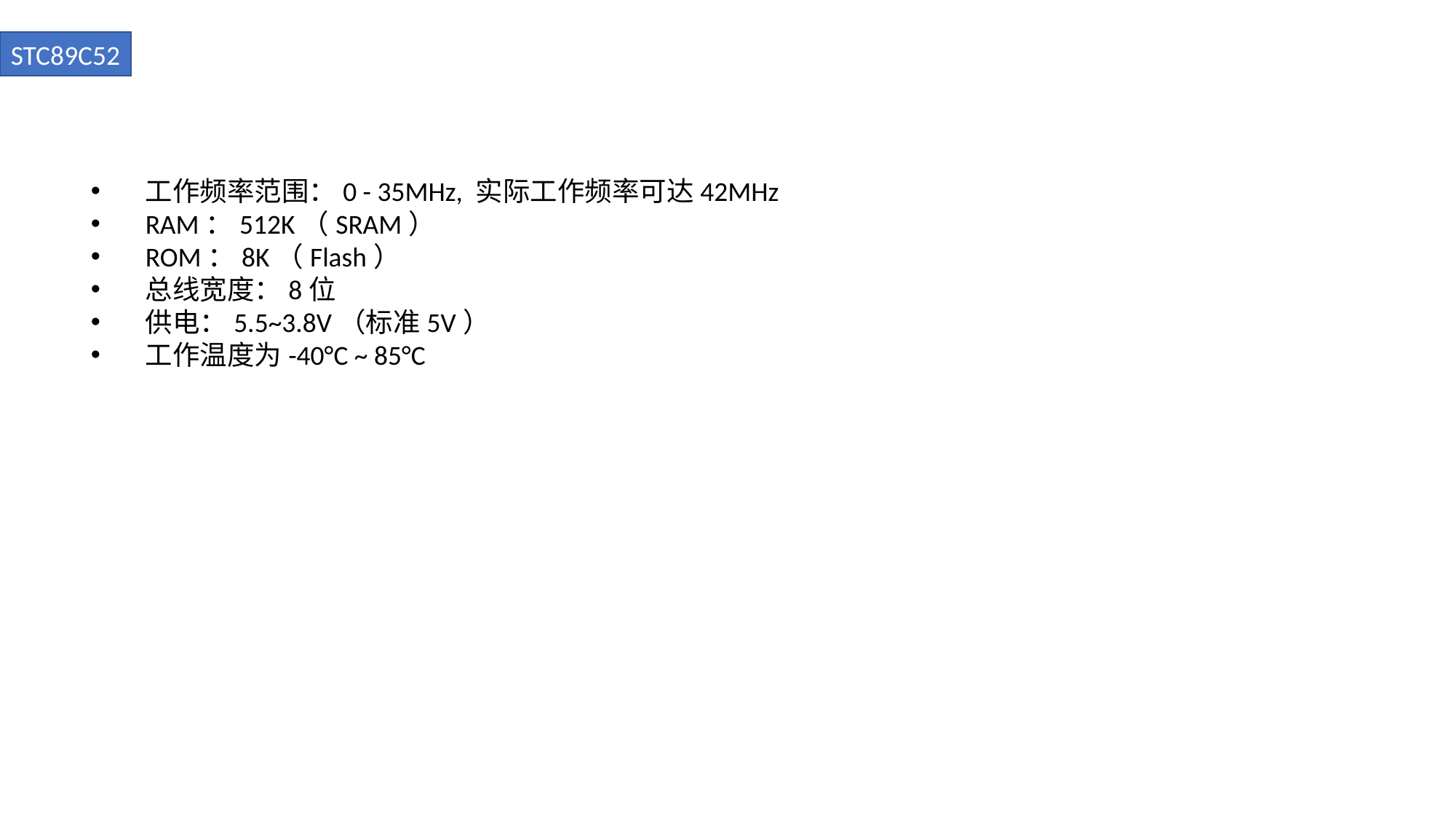

STC89C52
工作频率范围：0 - 35MHz, 实际工作频率可达42MHz
RAM：512K（SRAM）
ROM：8K（Flash）
总线宽度：8位
供电：5.5~3.8V（标准5V）
工作温度为-40°C ~ 85°C